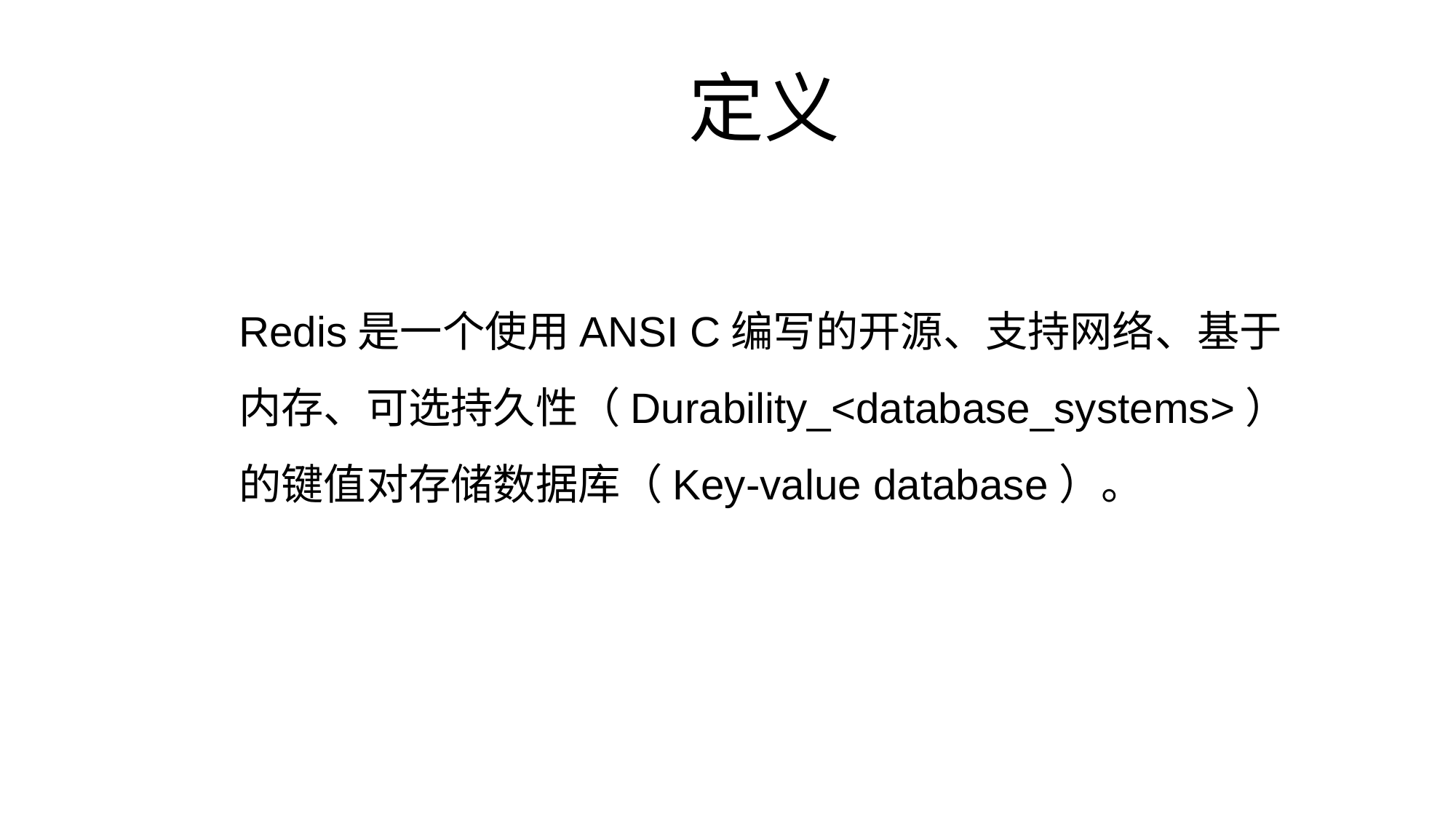

# 定义
Redis是一个使用ANSI C编写的开源、支持网络、基于内存、可选持久性（Durability_<database_systems>）的键值对存储数据库（Key-value database）。